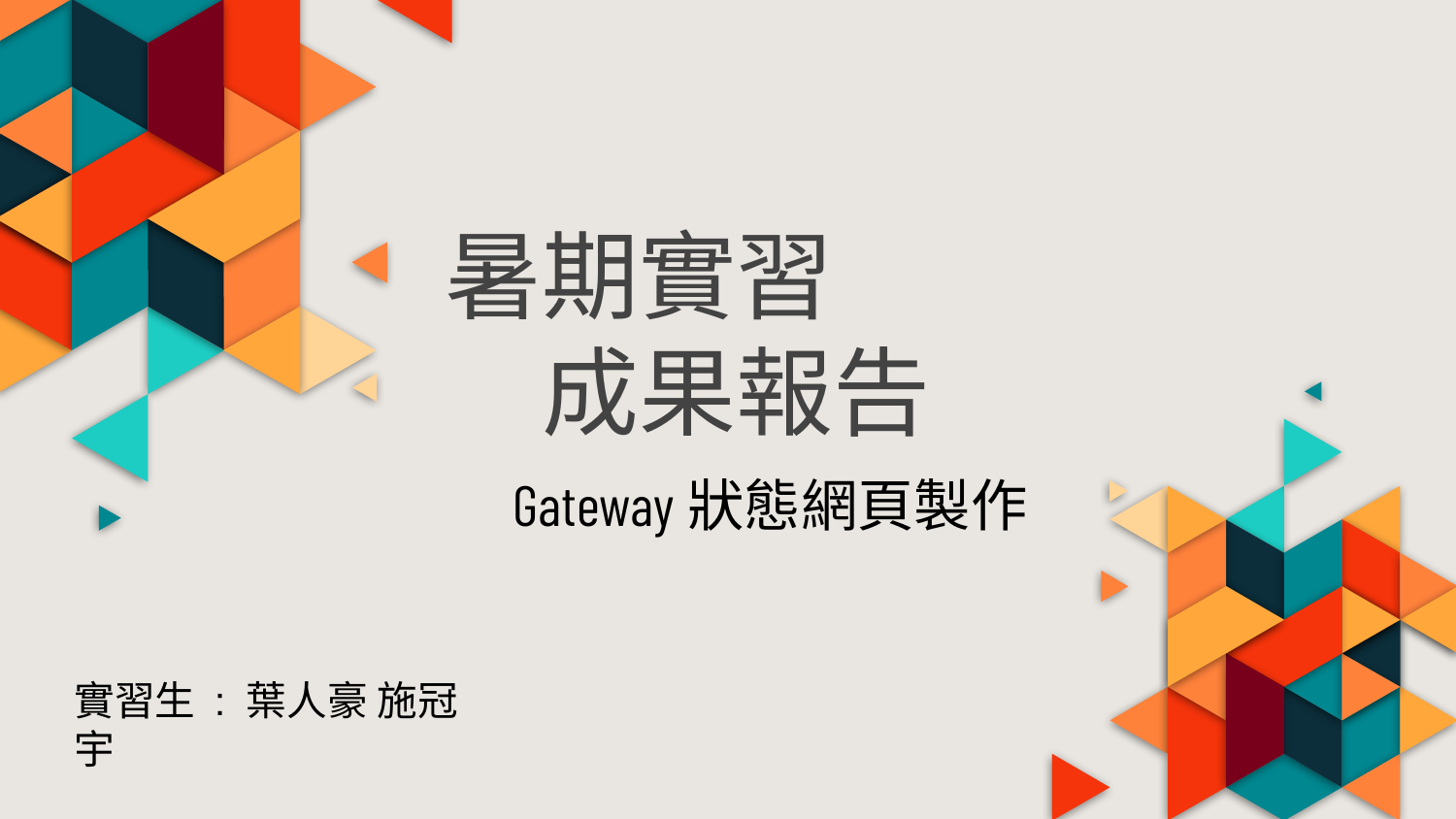

暑期實習
　　成果報告
Gateway狀態網頁製作
實習生 : 葉人豪 施冠宇